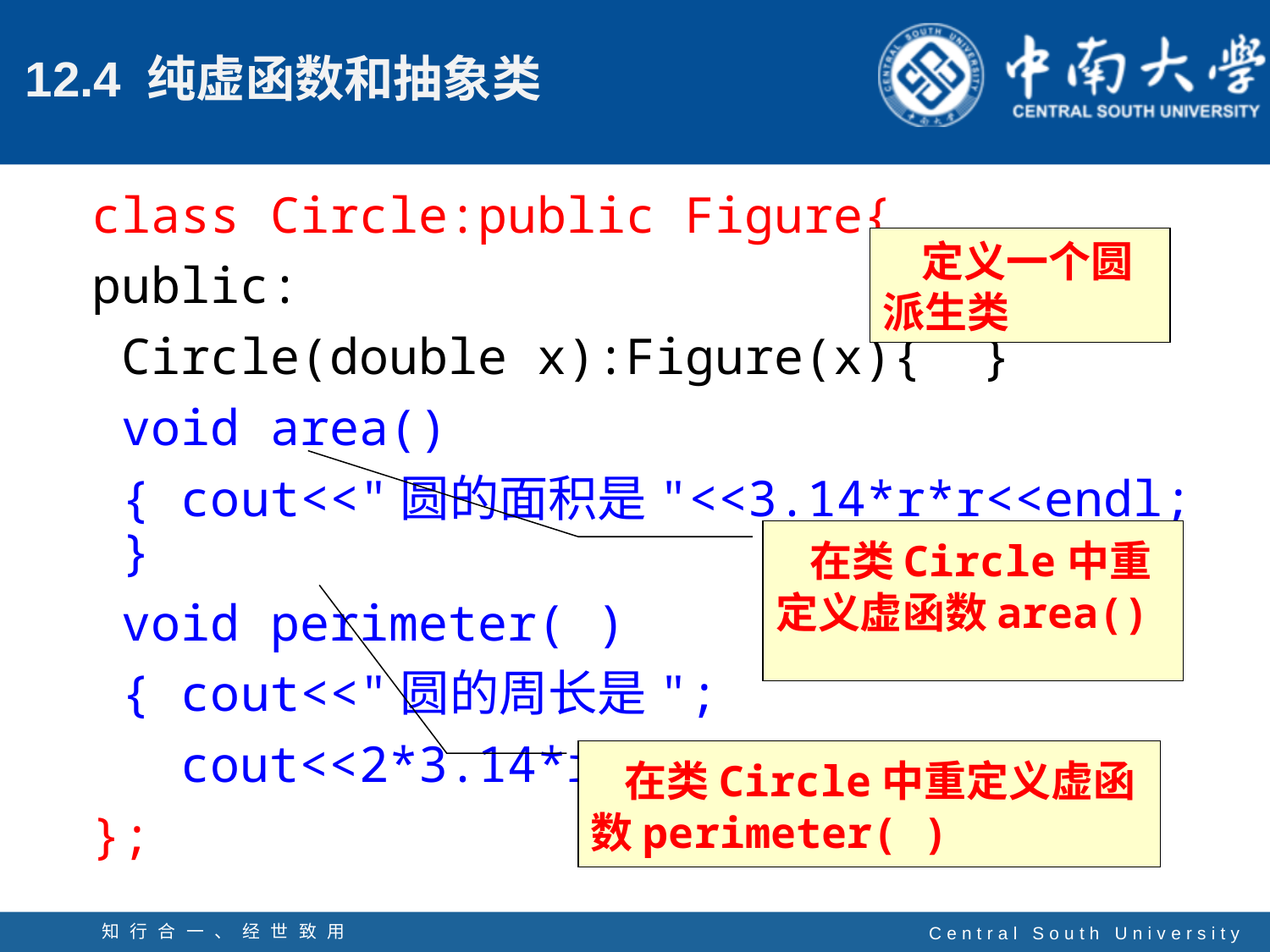

class Circle:public Figure{
public:
 Circle(double x):Figure(x){  }
 void area()
 { cout<<"圆的面积是"<<3.14*r*r<<endl;  }
 void perimeter( )
 { cout<<"圆的周长是";
   cout<<2*3.14*r<<endl; }
};
   定义一个圆派生类
  在类Circle中重定义虚函数area()
  在类Circle中重定义虚函数perimeter( )

知行合一、经世致用
自强不息 厚德载物
Central South University